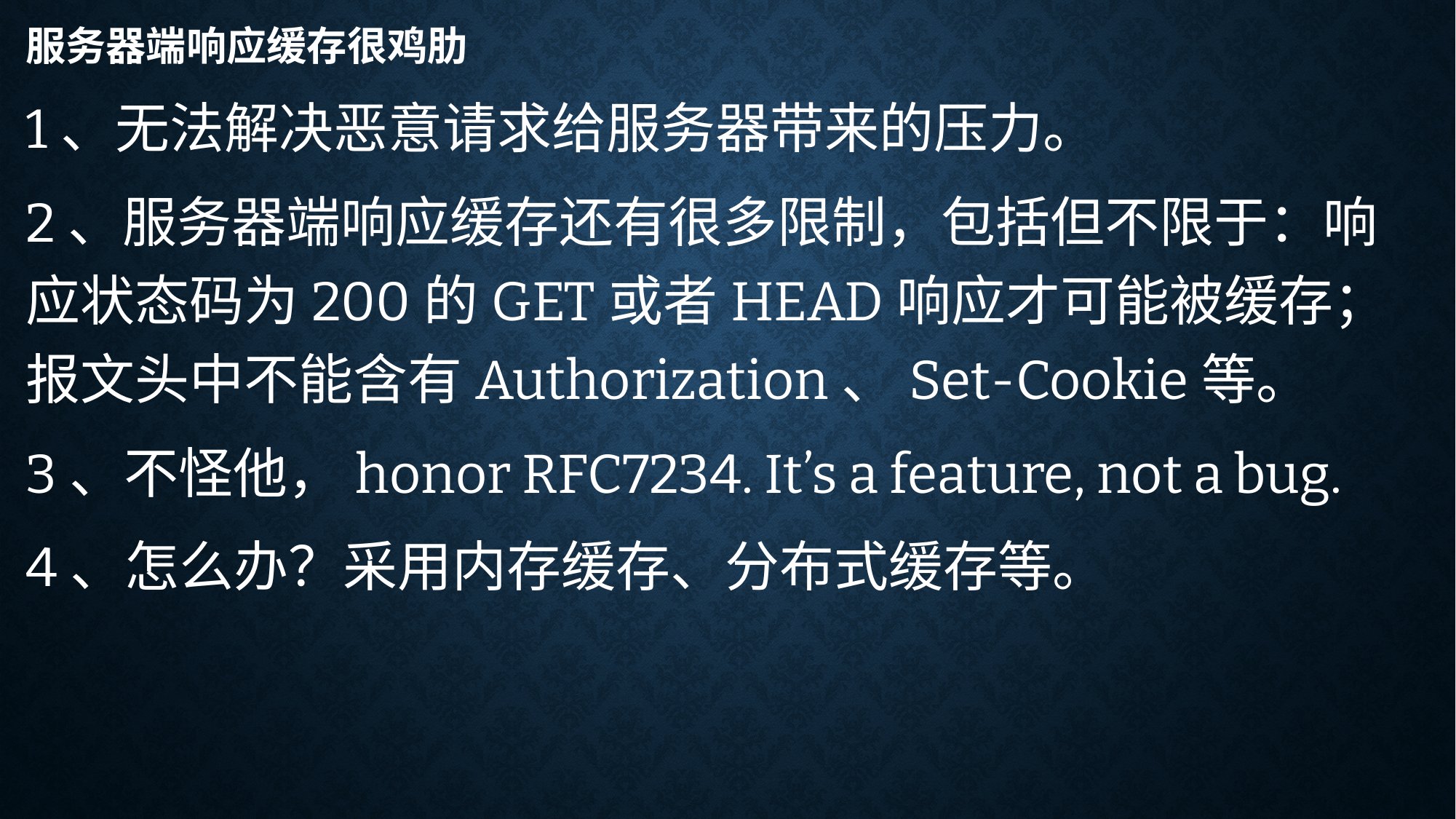

# 服务器端响应缓存很鸡肋
1、无法解决恶意请求给服务器带来的压力。
2、服务器端响应缓存还有很多限制，包括但不限于：响应状态码为200的GET或者HEAD响应才可能被缓存；报文头中不能含有Authorization、Set-Cookie等。
3、不怪他，honor RFC7234. It’s a feature, not a bug.
4、怎么办？采用内存缓存、分布式缓存等。